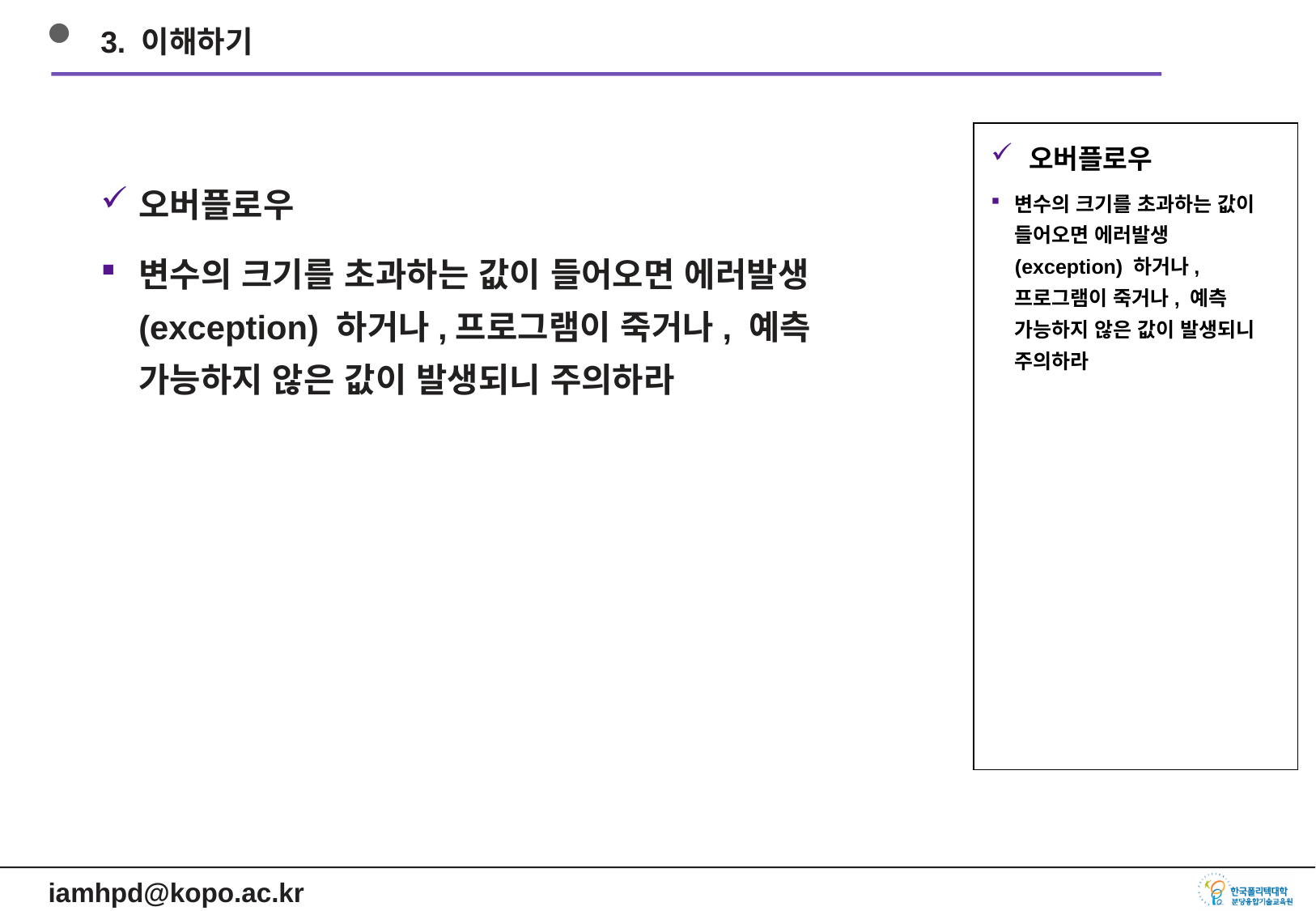

3. 이해하기
오버플로우
변수의 크기를 초과하는 값이 들어오면 에러발생(exception) 하거나,프로그램이 죽거나, 예측 가능하지 않은 값이 발생되니 주의하라
오버플로우
변수의 크기를 초과하는 값이 들어오면 에러발생(exception) 하거나,프로그램이 죽거나, 예측 가능하지 않은 값이 발생되니 주의하라